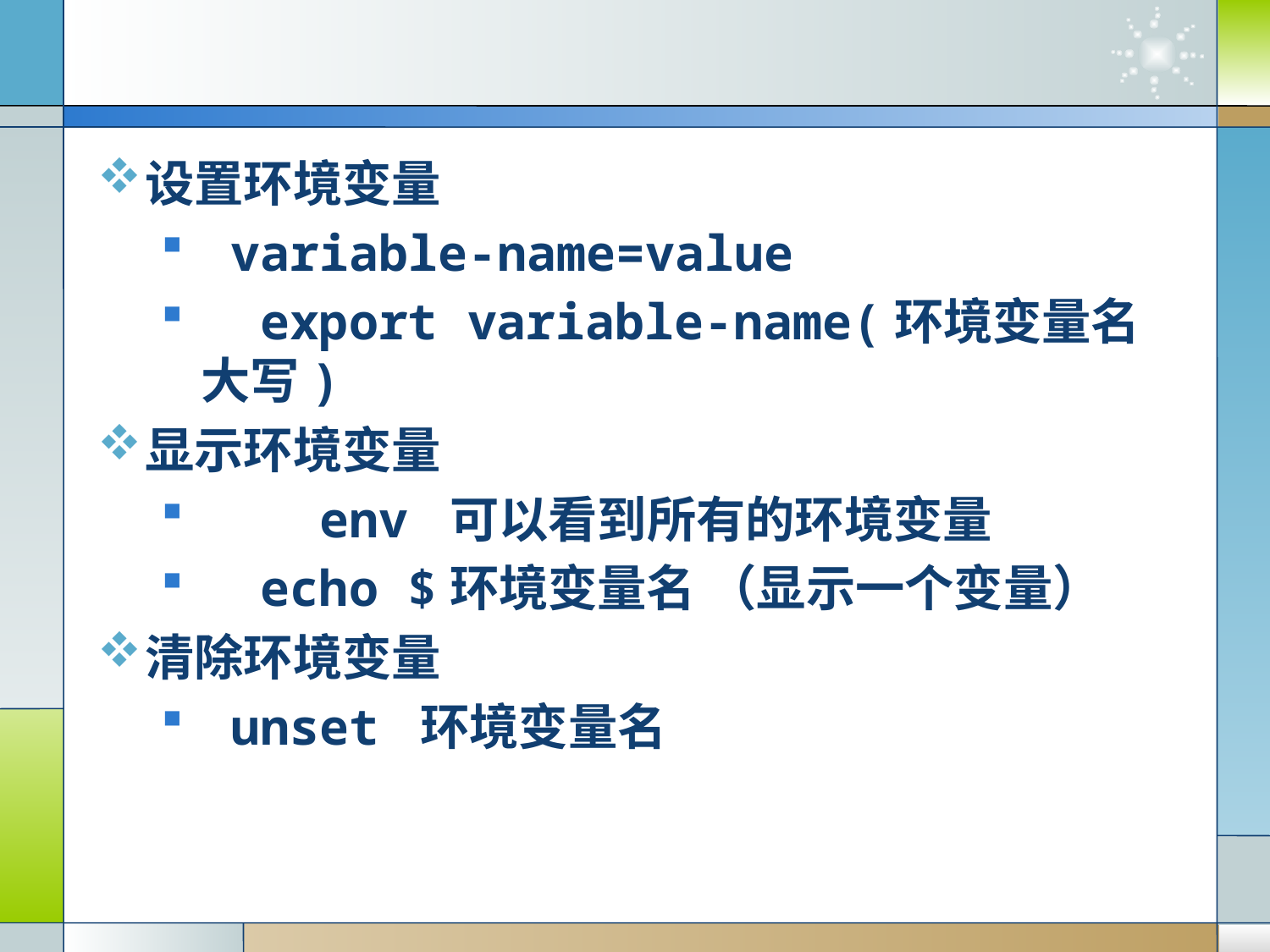

设置环境变量
 variable-name=value
  export variable-name(环境变量名大写)
显示环境变量
    env 可以看到所有的环境变量
  echo $环境变量名 （显示一个变量）
清除环境变量
 unset 环境变量名
# 47